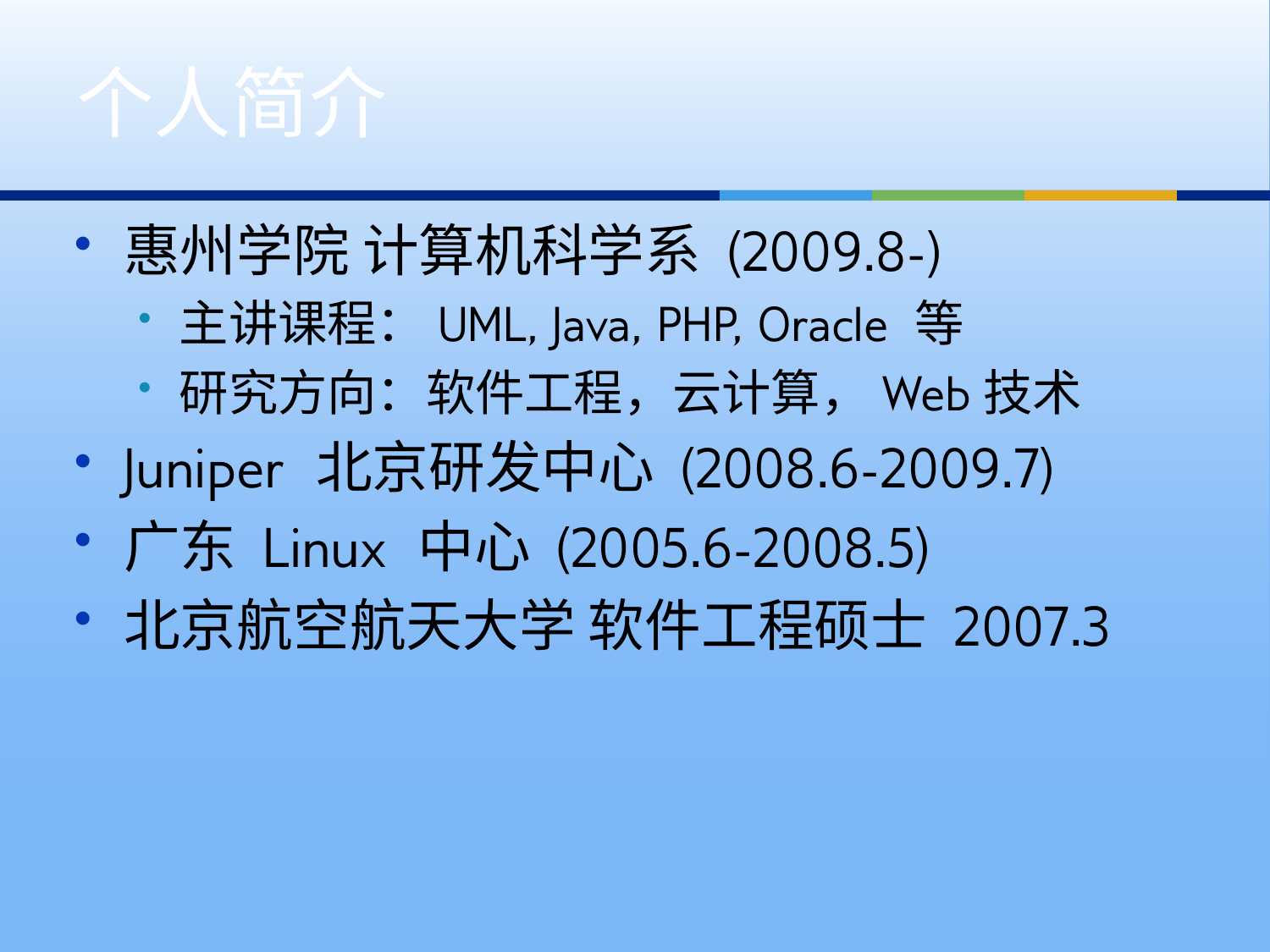

# 个人简介
惠州学院 计算机科学系 (2009.8-)
主讲课程：UML, Java, PHP, Oracle 等
研究方向：软件工程，云计算，Web技术
Juniper 北京研发中心 (2008.6-2009.7)
广东 Linux 中心 (2005.6-2008.5)
北京航空航天大学 软件工程硕士 2007.3